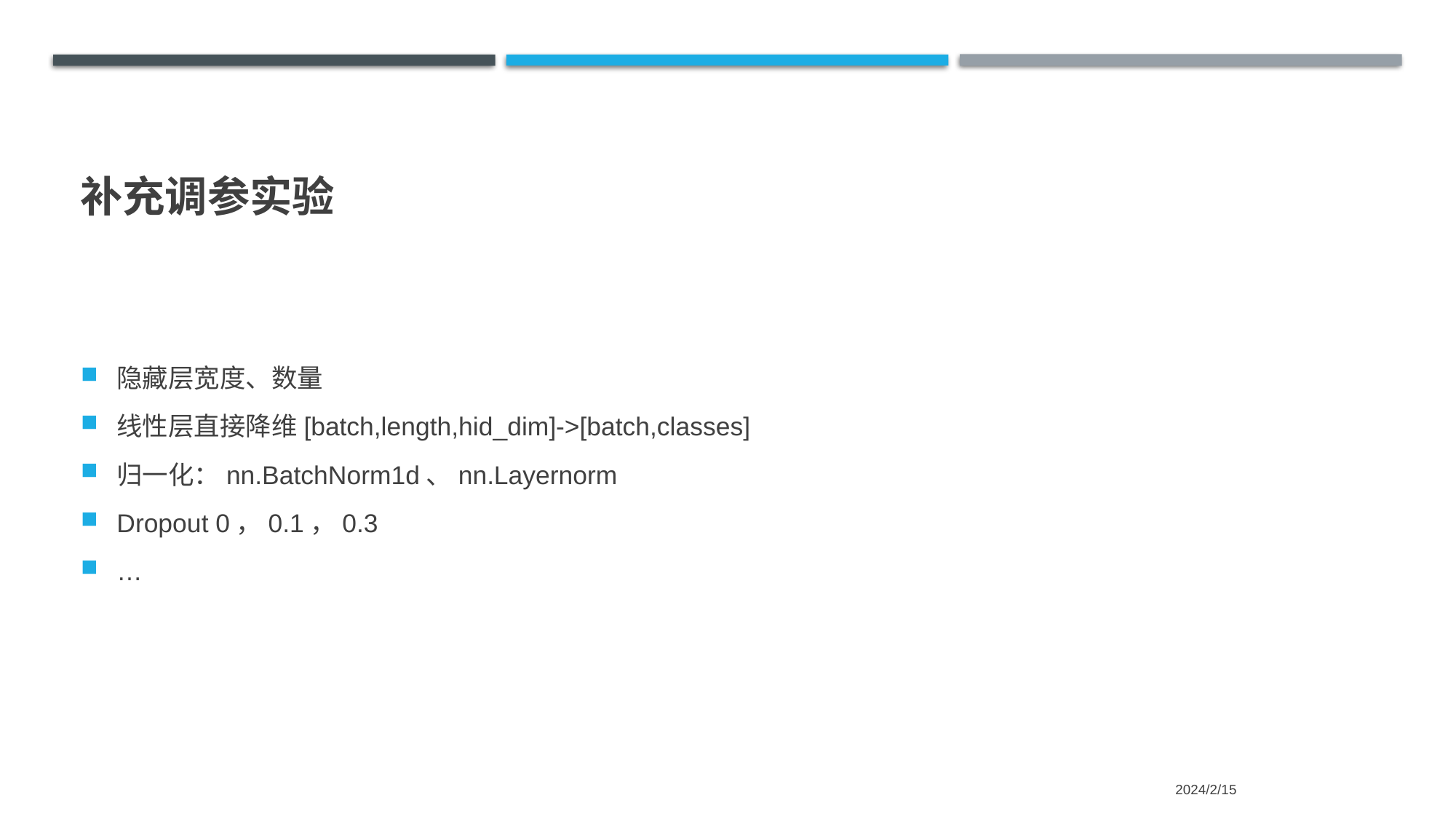

# 补充调参实验
隐藏层宽度、数量
线性层直接降维[batch,length,hid_dim]->[batch,classes]
归一化：nn.BatchNorm1d、nn.Layernorm
Dropout 0，0.1，0.3
…

2024/2/15